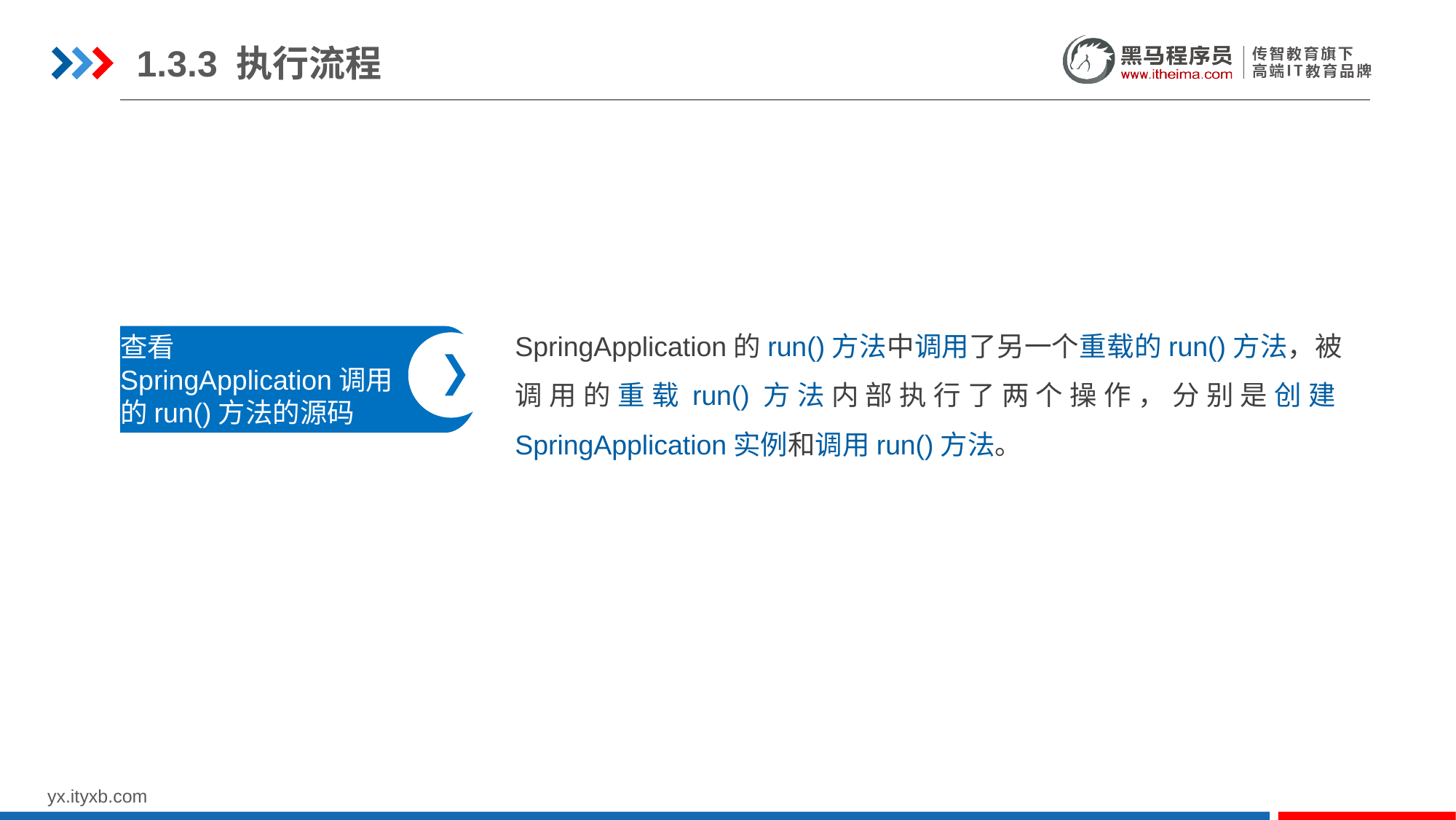

1.3.3 执行流程
SpringApplication的run()方法中调用了另一个重载的run()方法，被调用的重载run()方法内部执行了两个操作，分别是创建SpringApplication实例和调用run()方法。
查看
SpringApplication调用
的run()方法的源码